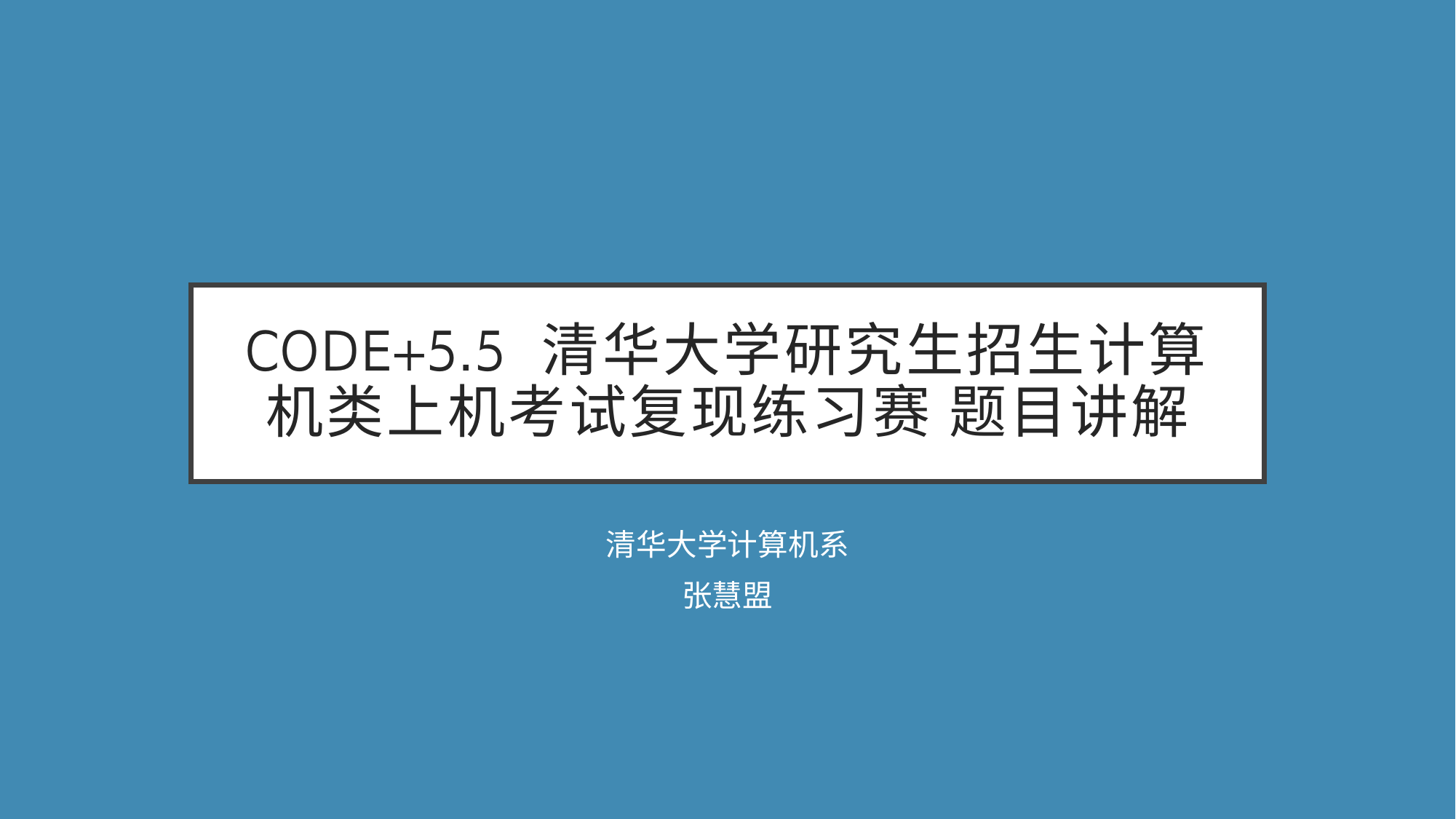

# Code+5.5 清华大学研究生招生计算机类上机考试复现练习赛 题目讲解
清华大学计算机系
张慧盟